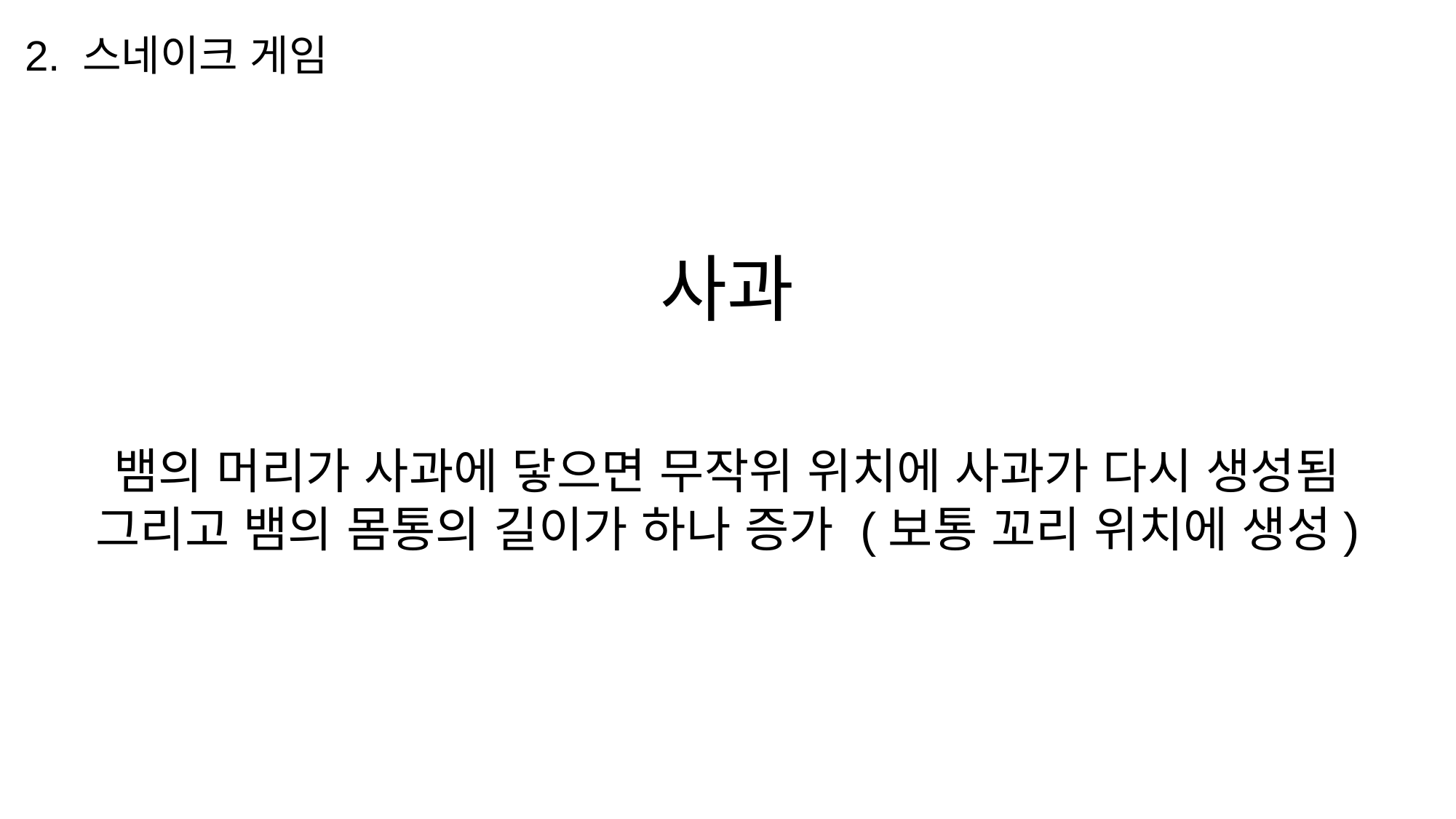

2. 스네이크 게임
사과
뱀의 머리가 사과에 닿으면 무작위 위치에 사과가 다시 생성됨
그리고 뱀의 몸통의 길이가 하나 증가 (보통 꼬리 위치에 생성)